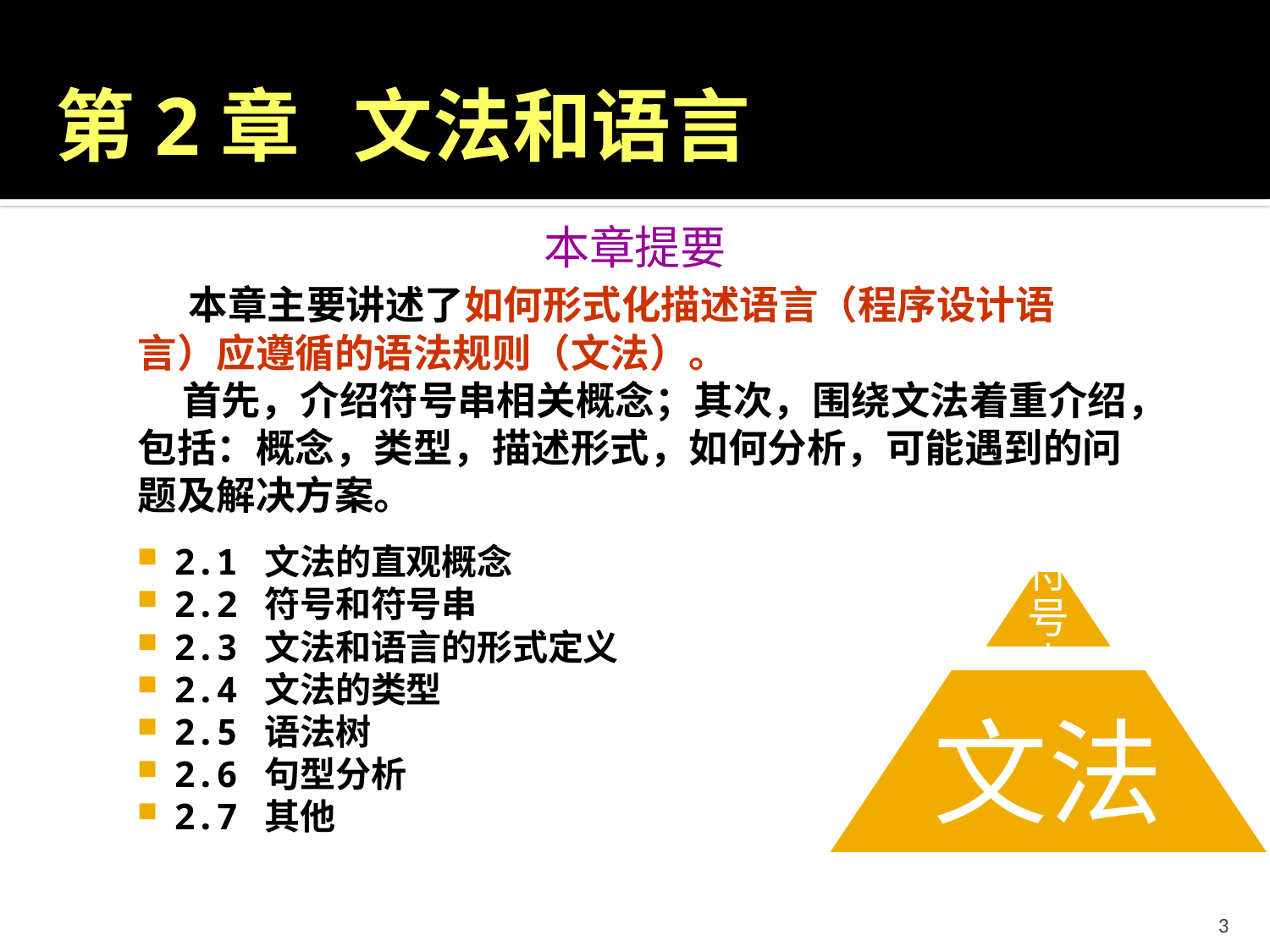

# 第2章   文法和语言
本章提要
    本章主要讲述了如何形式化描述语言（程序设计语言）应遵循的语法规则（文法）。
    首先，介绍符号串相关概念；其次，围绕文法着重介绍，包括：概念，类型，描述形式，如何分析，可能遇到的问题及解决方案。
2.1 文法的直观概念
2.2 符号和符号串
2.3 文法和语言的形式定义
2.4 文法的类型
2.5 语法树
2.6 句型分析
2.7 其他
符号串
文法
3